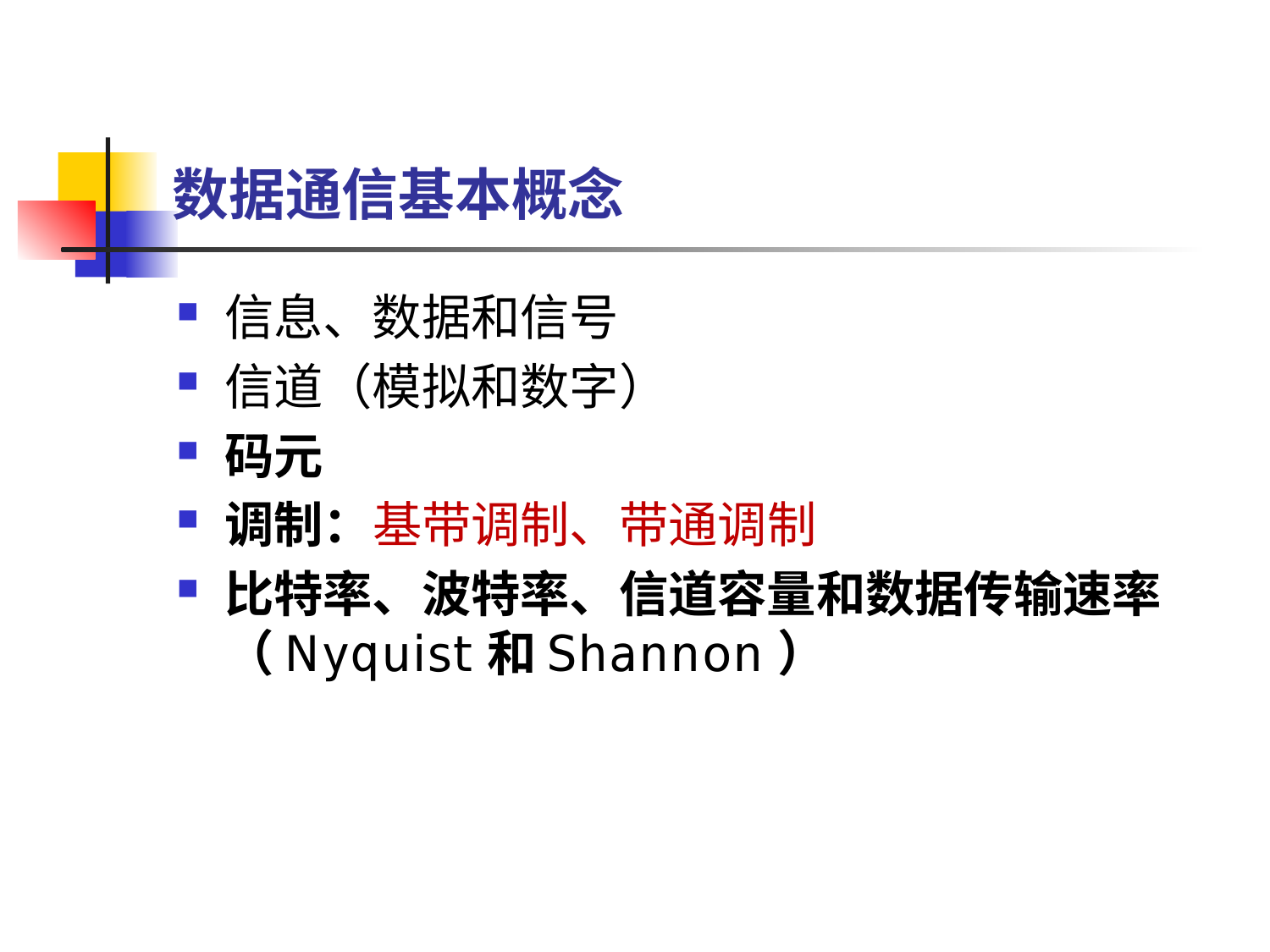

# 数据通信基本概念
信息、数据和信号
信道（模拟和数字）
码元
调制：基带调制、带通调制
比特率、波特率、信道容量和数据传输速率（Nyquist和Shannon）